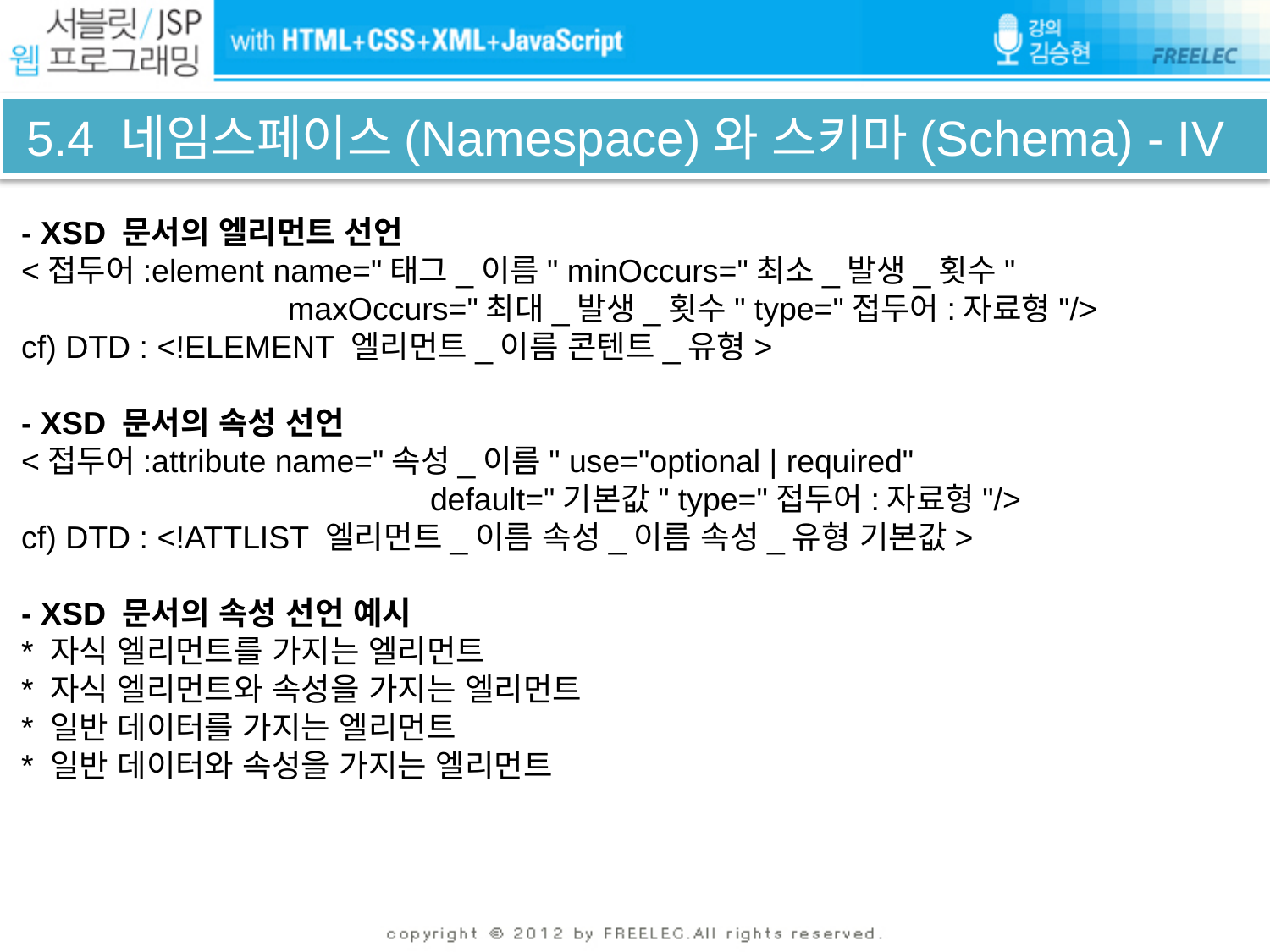

# 5.4 네임스페이스(Namespace)와 스키마(Schema) - IV
 - XSD 문서의 엘리먼트 선언
 <접두어:element name="태그_이름" minOccurs="최소_발생_횟수"
                               maxOccurs="최대_발생_횟수" type="접두어:자료형"/>
 cf) DTD : <!ELEMENT 엘리먼트_이름 콘텐트_유형>

 - XSD 문서의 속성 선언
 <접두어:attribute name="속성_이름" use="optional | required"
                                               default="기본값" type="접두어:자료형"/>
 cf) DTD : <!ATTLIST 엘리먼트_이름 속성_이름 속성_유형 기본값>

 - XSD 문서의 속성 선언 예시
 * 자식 엘리먼트를 가지는 엘리먼트
 * 자식 엘리먼트와 속성을 가지는 엘리먼트
 * 일반 데이터를 가지는 엘리먼트
 * 일반 데이터와 속성을 가지는 엘리먼트